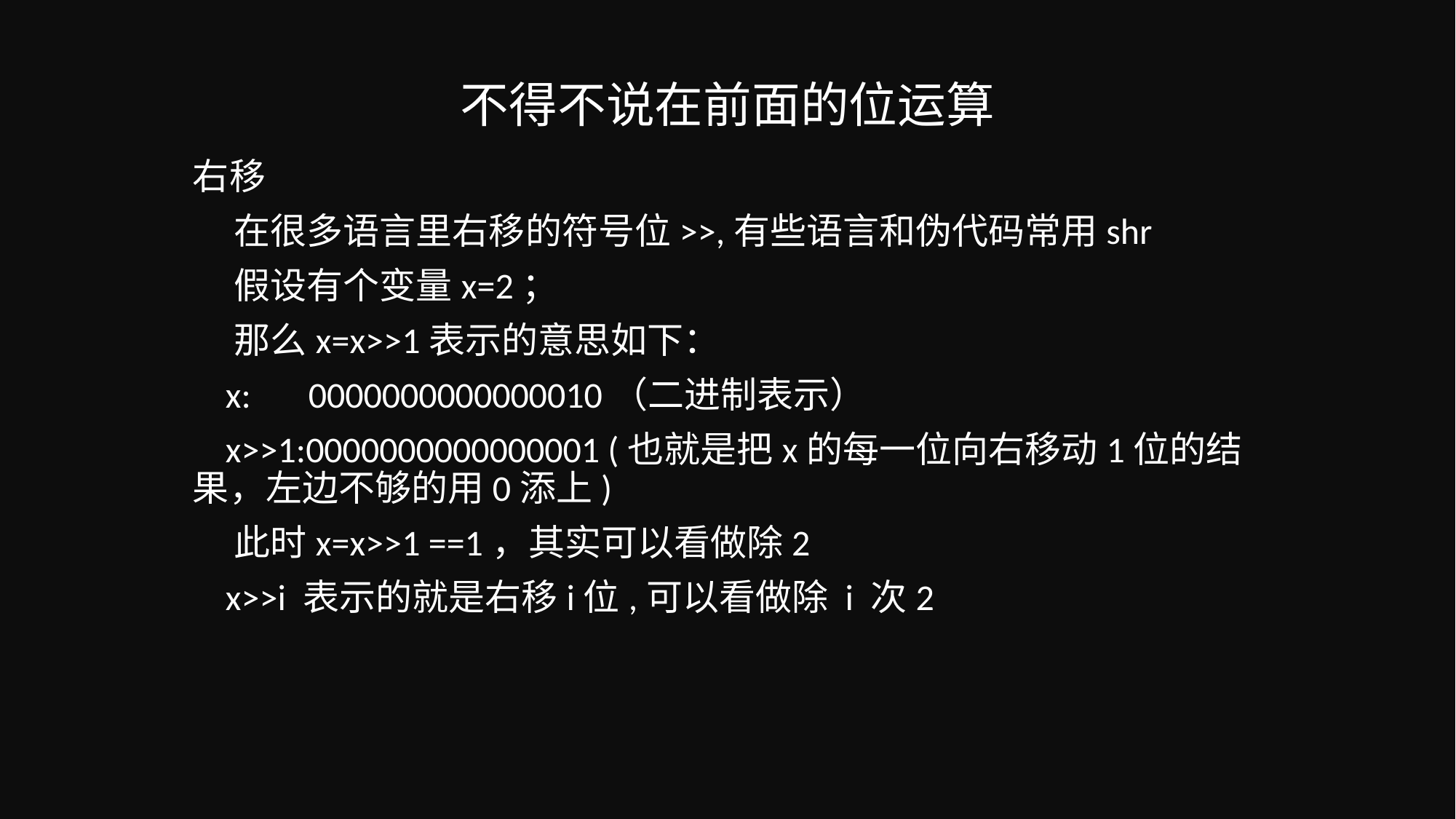

# 不得不说在前面的位运算
右移
    在很多语言里右移的符号位>>,有些语言和伪代码常用shr
    假设有个变量x=2；
    那么x=x>>1表示的意思如下：
    x:       0000000000000010（二进制表示）
    x>>1:0000000000000001 (也就是把x的每一位向右移动1位的结果，左边不够的用0添上)
    此时x=x>>1 ==1，其实可以看做除2
    x>>i 表示的就是右移i位,可以看做除 i 次2